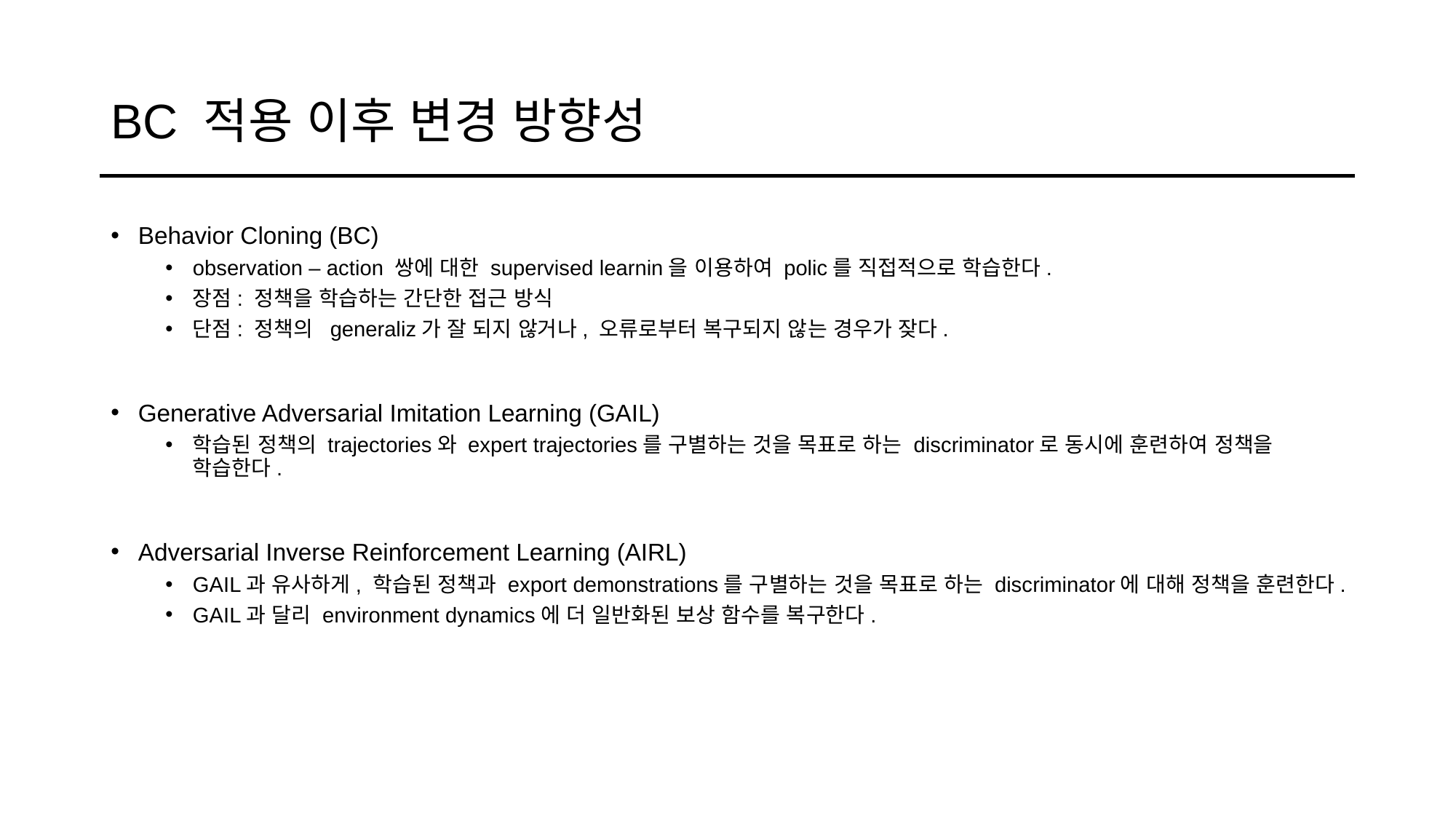

# BC 적용 이후 변경 방향성
Behavior Cloning (BC)
observation – action 쌍에 대한 supervised learnin을 이용하여 polic를 직접적으로 학습한다.
장점: 정책을 학습하는 간단한 접근 방식
단점: 정책의  generaliz가 잘 되지 않거나, 오류로부터 복구되지 않는 경우가 잦다.

Generative Adversarial Imitation Learning (GAIL)
학습된 정책의 trajectories와 expert trajectories를 구별하는 것을 목표로 하는 discriminator로 동시에 훈련하여 정책을 학습한다.

Adversarial Inverse Reinforcement Learning (AIRL)
GAIL과 유사하게, 학습된 정책과 export demonstrations를 구별하는 것을 목표로 하는 discriminator에 대해 정책을 훈련한다.
GAIL과 달리 environment dynamics에 더 일반화된 보상 함수를 복구한다.